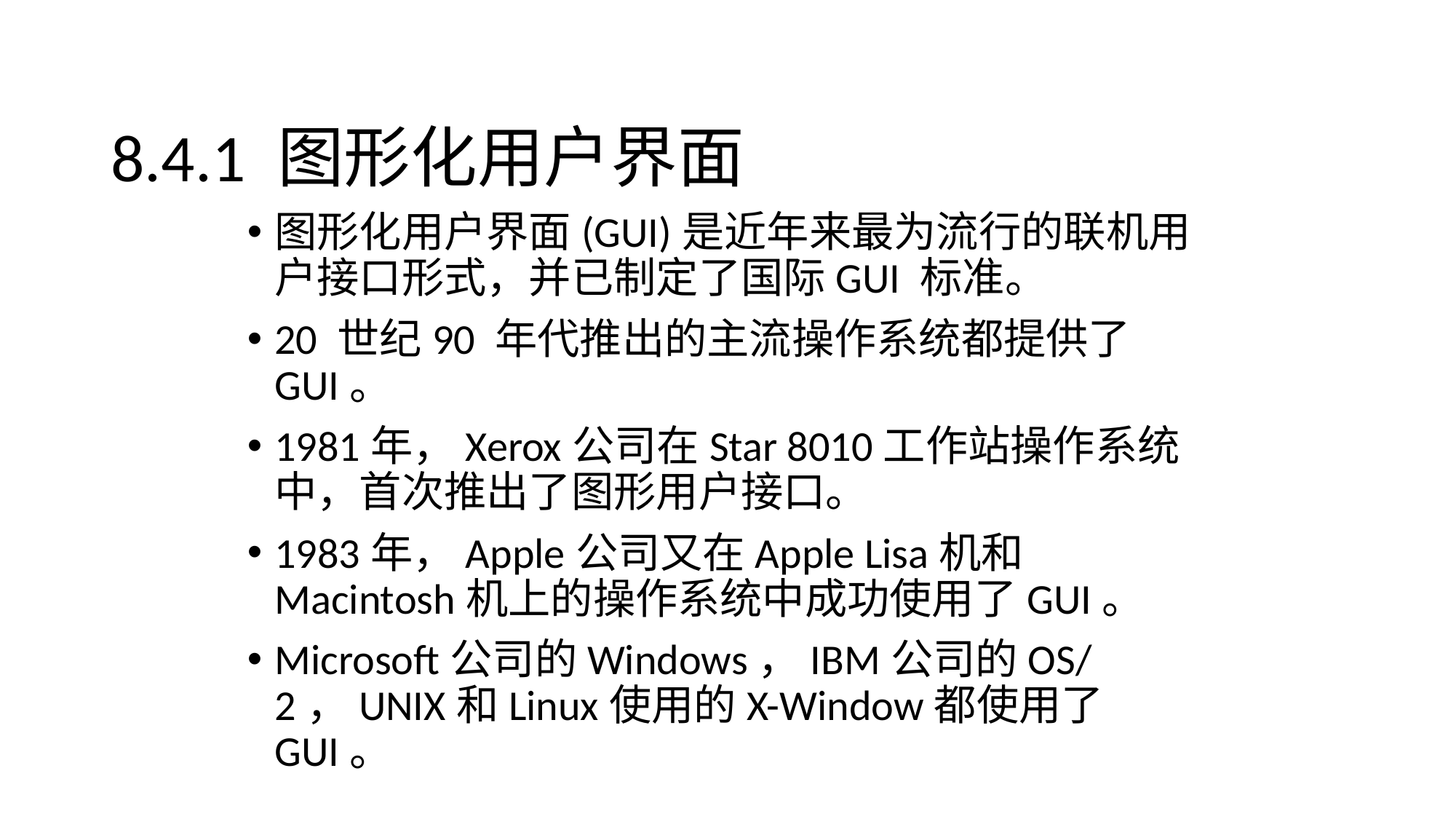

# 8.4.1 图形化用户界面
图形化用户界面(GUI)是近年来最为流行的联机用户接口形式，并已制定了国际GUI 标准。
20 世纪90 年代推出的主流操作系统都提供了GUI。
1981年，Xerox公司在Star 8010工作站操作系统中，首次推出了图形用户接口。
1983年，Apple公司又在Apple Lisa机和Macintosh机上的操作系统中成功使用了GUI。
Microsoft公司的Windows，IBM公司的OS/2，UNIX和Linux使用的X-Window都使用了GUI。
2